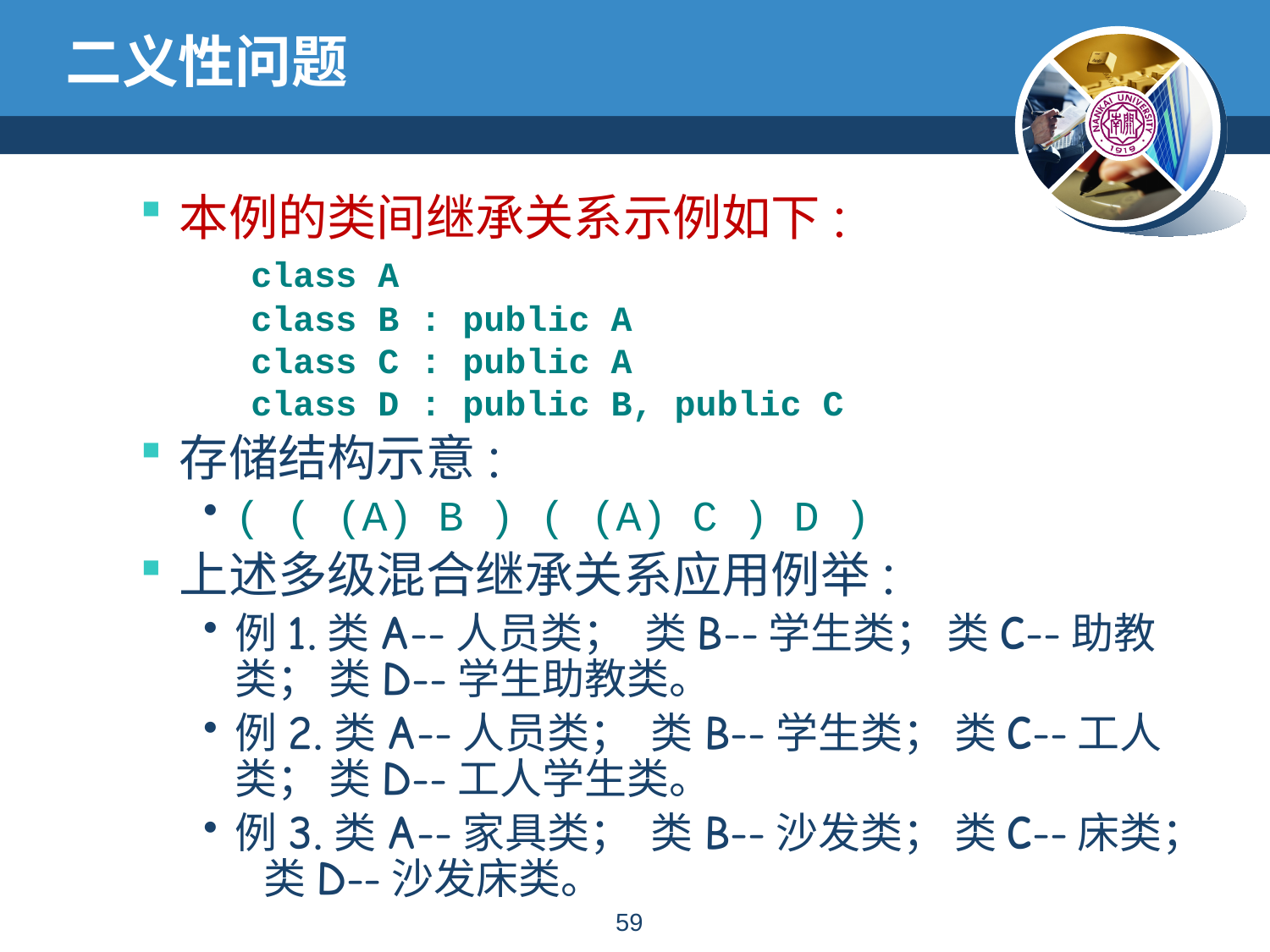

# 二义性问题
本例的类间继承关系示例如下:
		class A
		class B : public A
		class C : public A
		class D : public B, public C
存储结构示意:
( ( (A) B ) ( (A) C ) D )
上述多级混合继承关系应用例举:
例1.类A--人员类；  类B--学生类； 类C--助教类； 类D--学生助教类。
例2.类A--人员类；  类B--学生类； 类C--工人类； 类D--工人学生类。
例3.类A--家具类；  类B--沙发类； 类C--床类；   类D--沙发床类。
59